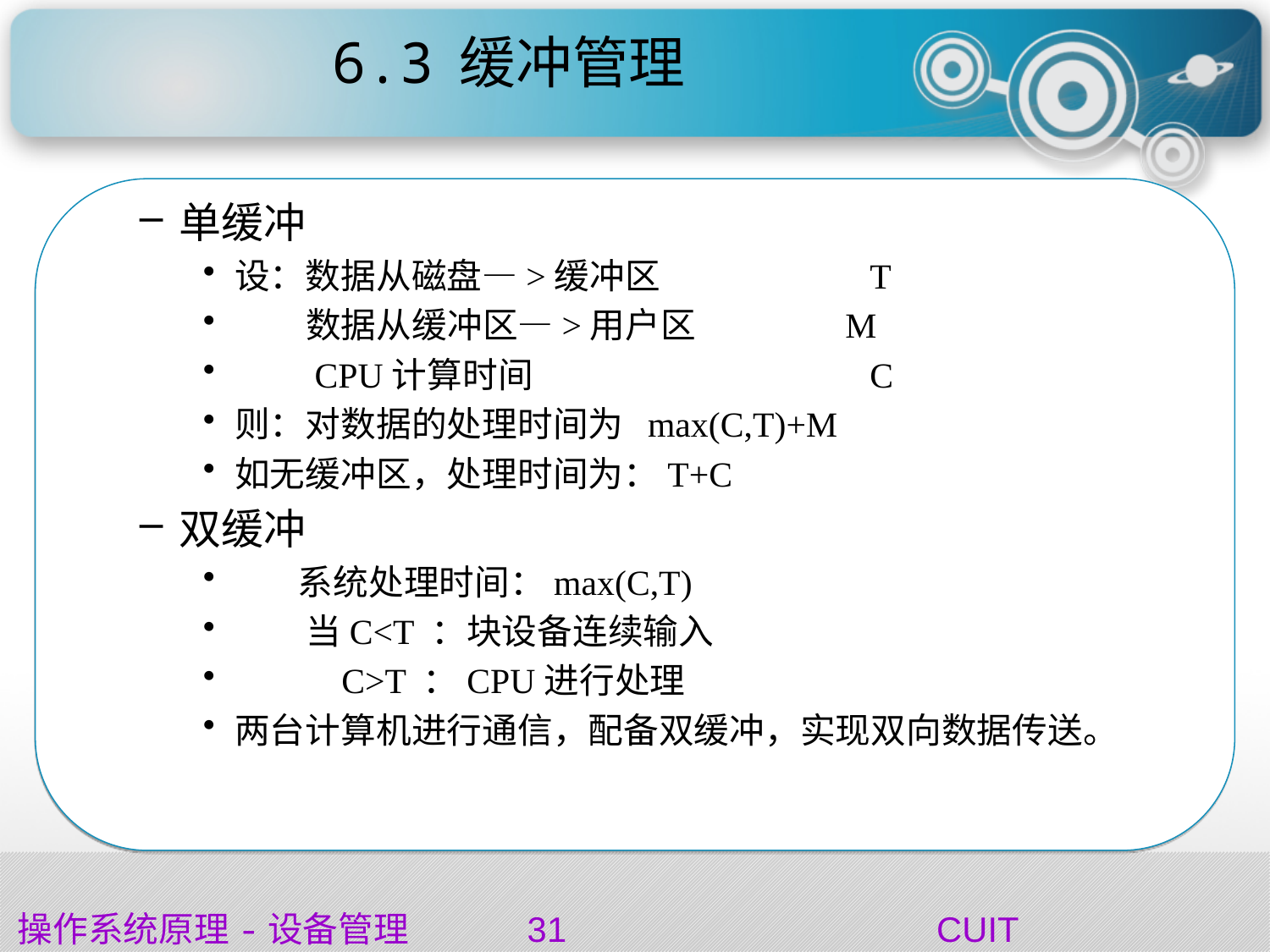

# 6.3	缓冲管理
单缓冲
设：数据从磁盘—>缓冲区		T
        数据从缓冲区—>用户区   	            M
         CPU计算时间			C
则：对数据的处理时间为  max(C,T)+M
如无缓冲区，处理时间为：T+C
双缓冲
       系统处理时间：max(C,T)
        当C<T ：块设备连续输入
            C>T ：CPU进行处理
两台计算机进行通信，配备双缓冲，实现双向数据传送。